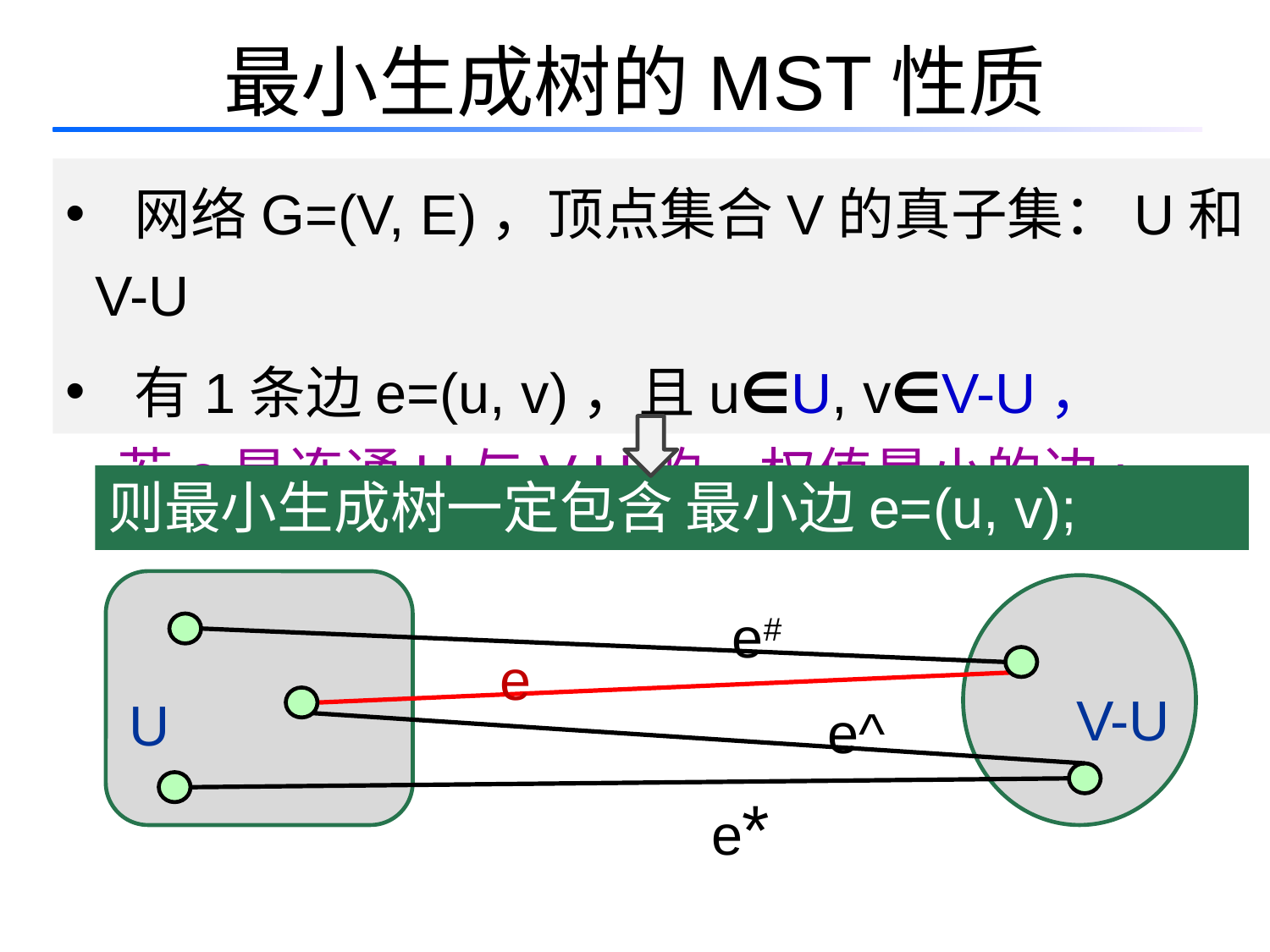

# 最小生成树的MST性质

  网络G=(V, E)，顶点集合V的真子集：U和V-U
  有1条边e=(u, v)，且u∈U, v∈V-U，
   若e是连通U与V-U的、权值最小的边;

则最小生成树一定包含 最小边e=(u, v);

e#

e

V-U
U
e^

e*